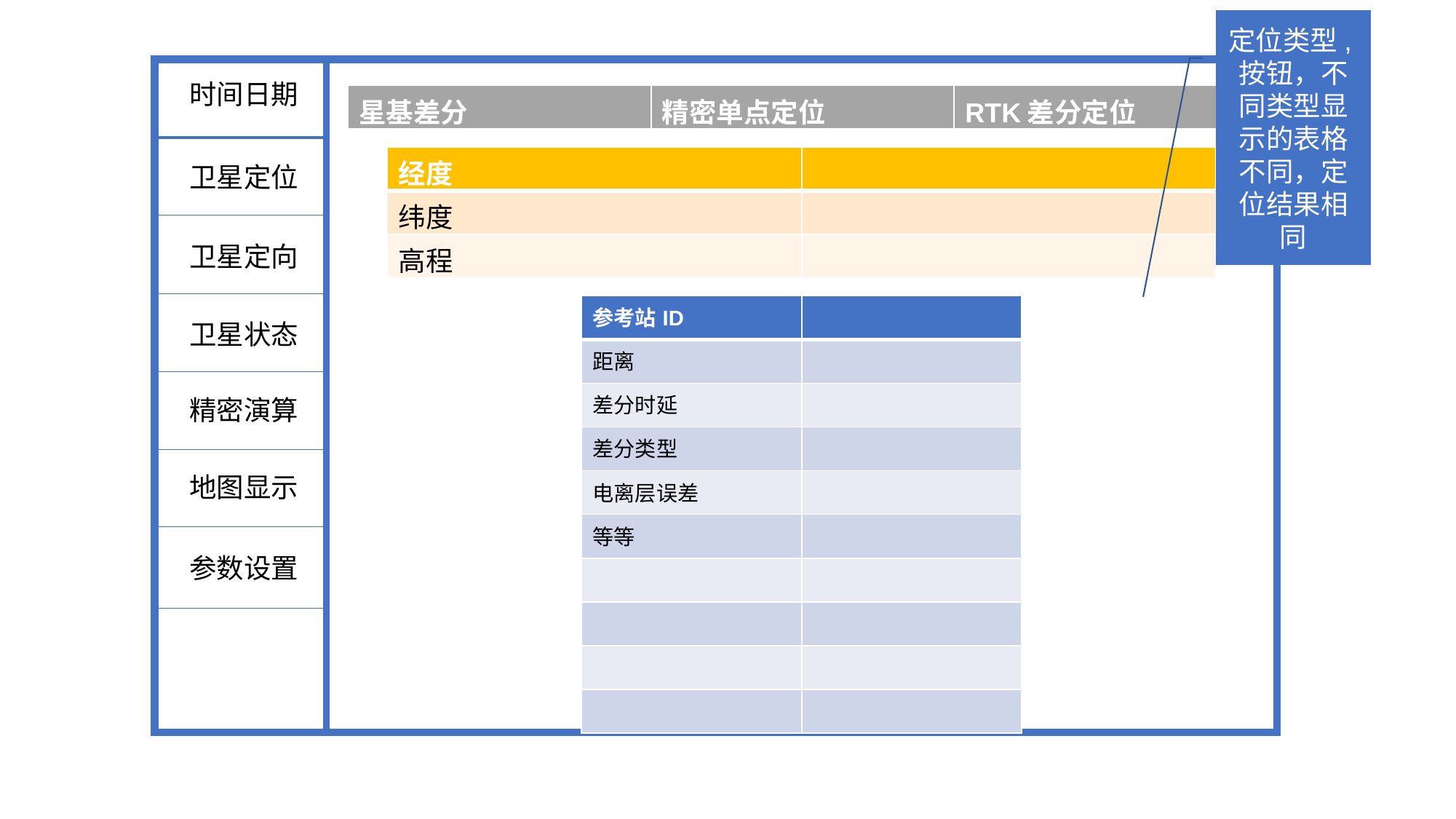

定位类型,按钮，不同类型显示的表格不同，定位结果相同

时间日期
| 星基差分 | 精密单点定位 | RTK差分定位 |
| --- | --- | --- |
| 经度 |  |
| --- | --- |
| 纬度 |  |
| 高程 |  |
卫星定位
卫星定向
| 参考站ID |  |
| --- | --- |
| 距离 |  |
| 差分时延 |  |
| 差分类型 |  |
| 电离层误差 |  |
| 等等 |  |
|  |  |
|  |  |
|  |  |
|  |  |
卫星状态
精密演算
地图显示
参数设置